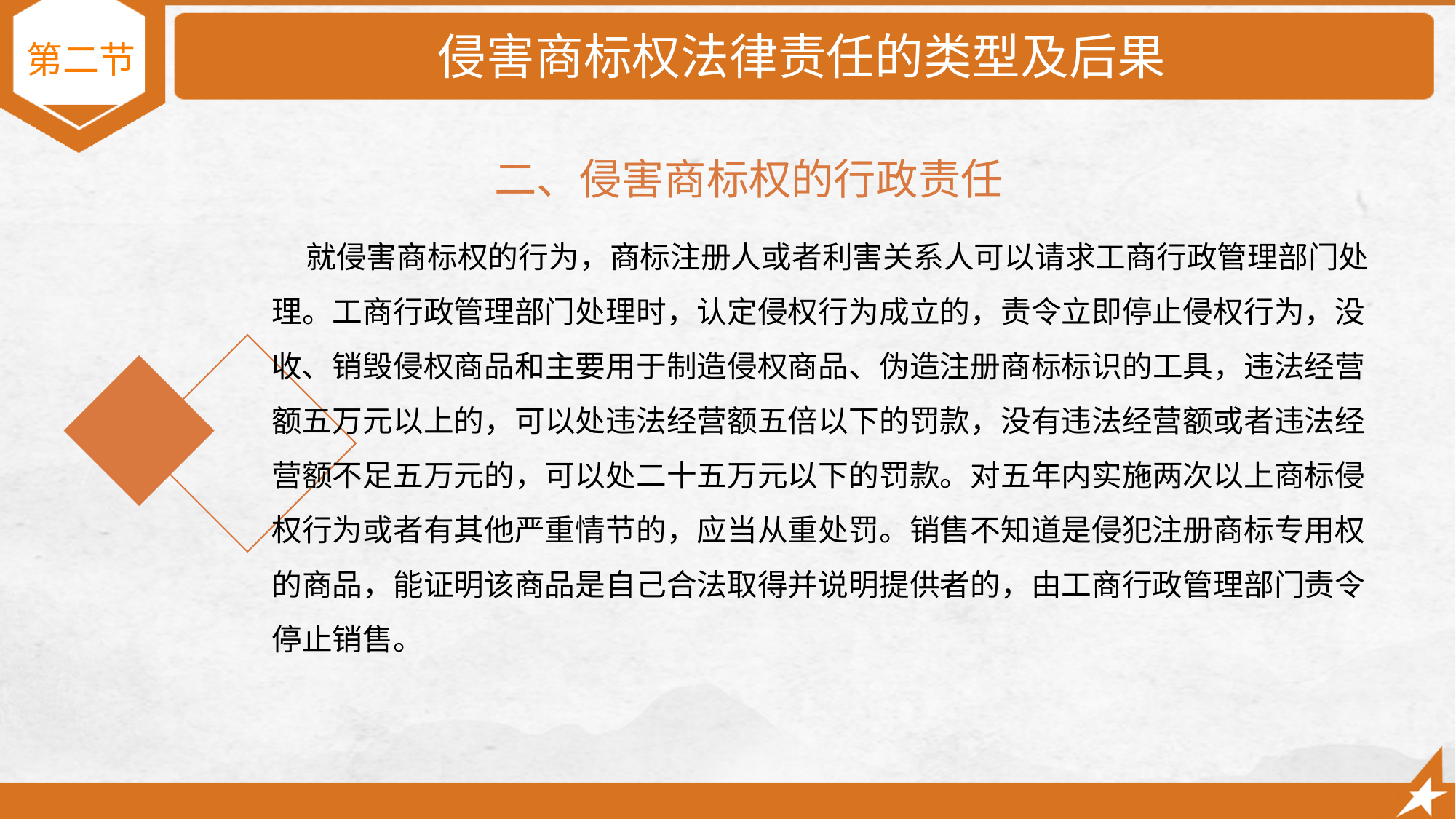

# 侵害商标权法律责任的类型及后果
第二节
二、侵害商标权的行政责任
    就侵害商标权的行为，商标注册人或者利害关系人可以请求工商行政管理部门处理。工商行政管理部门处理时，认定侵权行为成立的，责令立即停止侵权行为，没收、销毁侵权商品和主要用于制造侵权商品、伪造注册商标标识的工具，违法经营额五万元以上的，可以处违法经营额五倍以下的罚款，没有违法经营额或者违法经营额不足五万元的，可以处二十五万元以下的罚款。对五年内实施两次以上商标侵权行为或者有其他严重情节的，应当从重处罚。销售不知道是侵犯注册商标专用权的商品，能证明该商品是自己合法取得并说明提供者的，由工商行政管理部门责令停止销售。